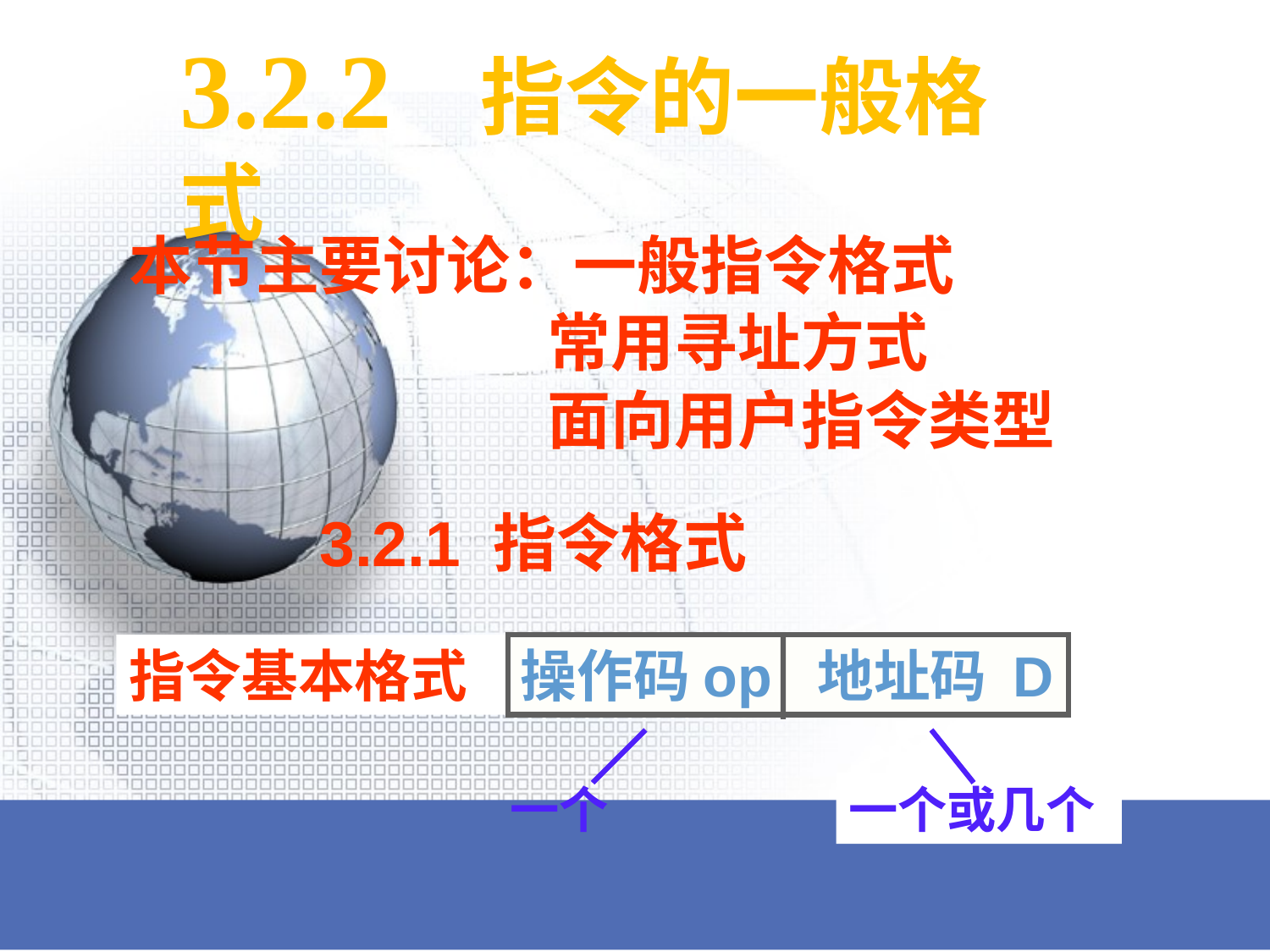

3.2.2 指令的一般格式
本节主要讨论：一般指令格式
                            常用寻址方式
                            面向用户指令类型
3.2.1 指令格式
指令基本格式
操作码op  地址码 D

一个
一个或几个